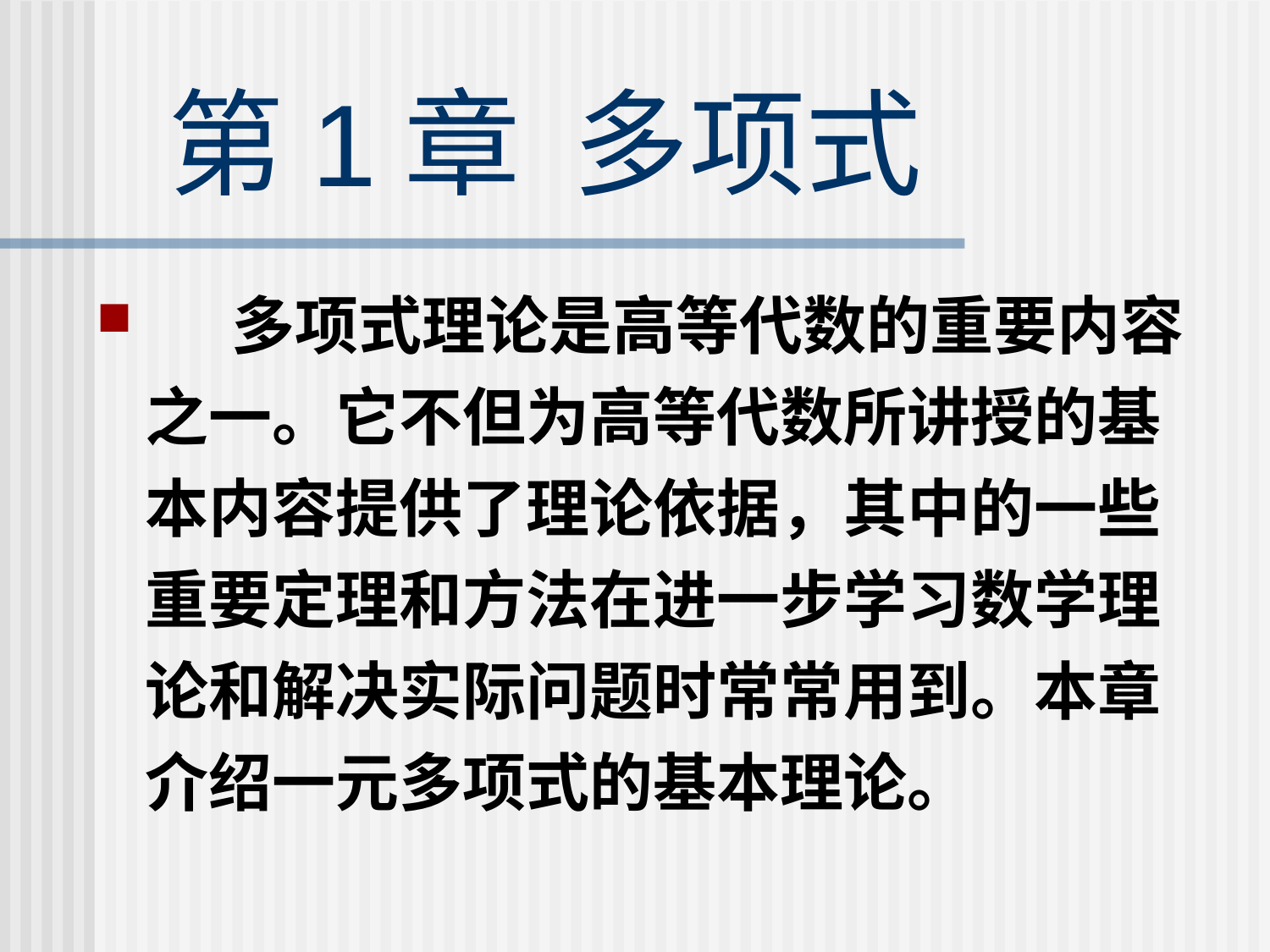

# 第1章  多项式
     多项式理论是高等代数的重要内容之一。它不但为高等代数所讲授的基本内容提供了理论依据，其中的一些重要定理和方法在进一步学习数学理论和解决实际问题时常常用到。本章介绍一元多项式的基本理论。